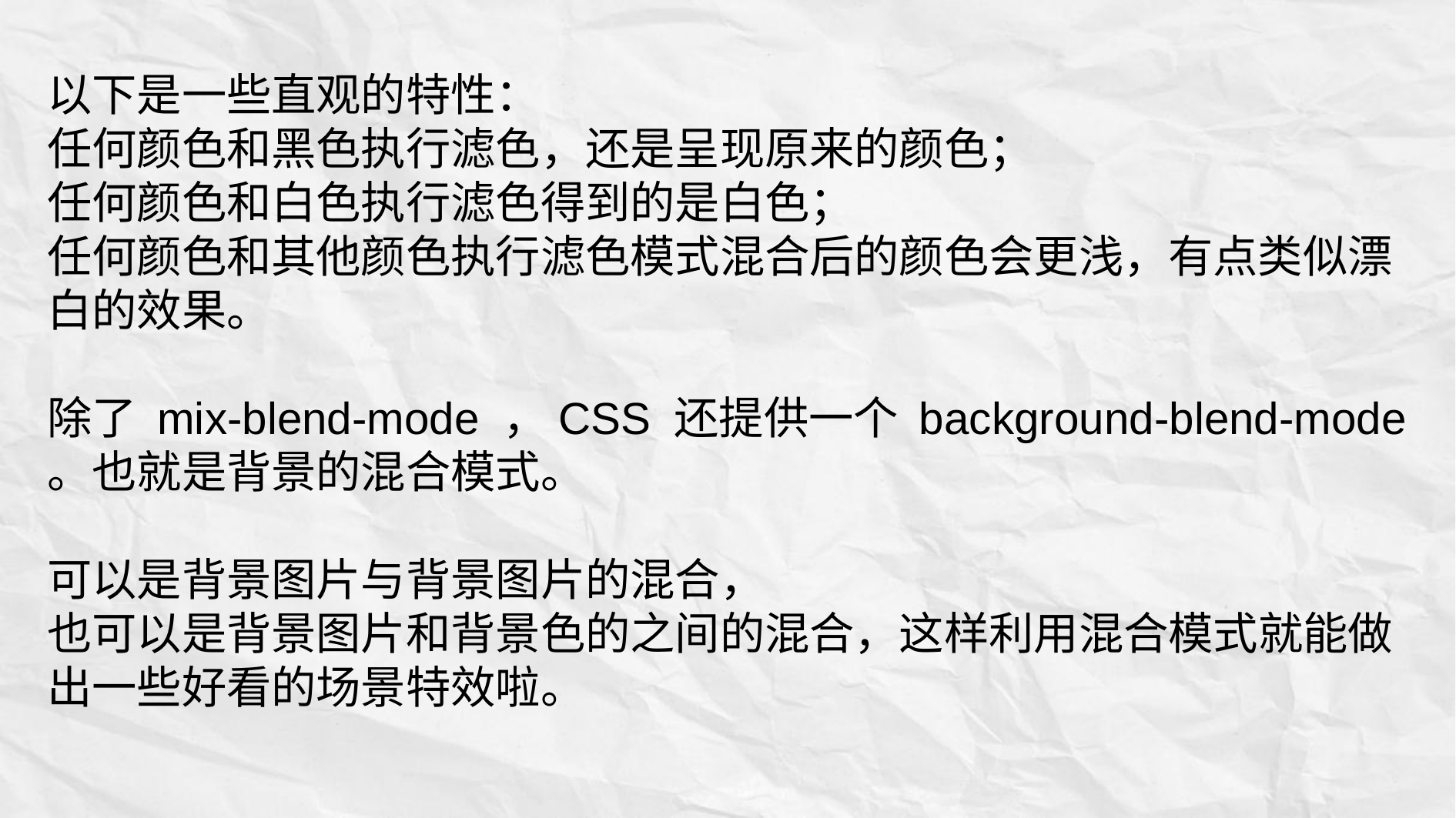

以下是一些直观的特性：
任何颜色和黑色执行滤色，还是呈现原来的颜色；
任何颜色和白色执行滤色得到的是白色；
任何颜色和其他颜色执行滤色模式混合后的颜色会更浅，有点类似漂白的效果。

除了 mix-blend-mode ，CSS 还提供一个 background-blend-mode 。也就是背景的混合模式。

可以是背景图片与背景图片的混合，
也可以是背景图片和背景色的之间的混合，这样利用混合模式就能做出一些好看的场景特效啦。